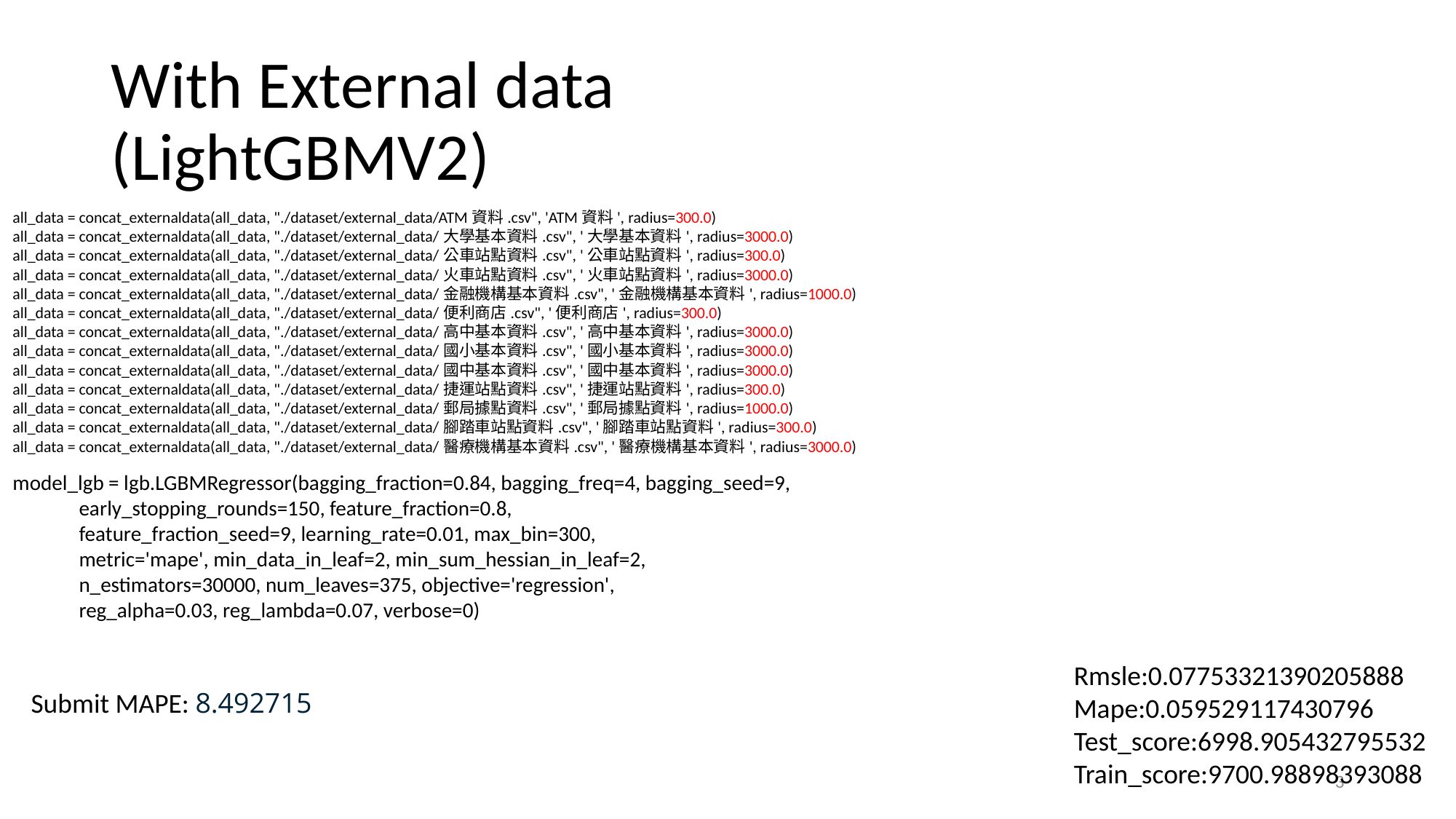

# With External data (LightGBMV2)
all_data = concat_externaldata(all_data, "./dataset/external_data/ATM資料.csv", 'ATM資料', radius=300.0)
all_data = concat_externaldata(all_data, "./dataset/external_data/大學基本資料.csv", '大學基本資料', radius=3000.0)
all_data = concat_externaldata(all_data, "./dataset/external_data/公車站點資料.csv", '公車站點資料', radius=300.0)
all_data = concat_externaldata(all_data, "./dataset/external_data/火車站點資料.csv", '火車站點資料', radius=3000.0)
all_data = concat_externaldata(all_data, "./dataset/external_data/金融機構基本資料.csv", '金融機構基本資料', radius=1000.0)
all_data = concat_externaldata(all_data, "./dataset/external_data/便利商店.csv", '便利商店', radius=300.0)
all_data = concat_externaldata(all_data, "./dataset/external_data/高中基本資料.csv", '高中基本資料', radius=3000.0)
all_data = concat_externaldata(all_data, "./dataset/external_data/國小基本資料.csv", '國小基本資料', radius=3000.0)
all_data = concat_externaldata(all_data, "./dataset/external_data/國中基本資料.csv", '國中基本資料', radius=3000.0)
all_data = concat_externaldata(all_data, "./dataset/external_data/捷運站點資料.csv", '捷運站點資料', radius=300.0)
all_data = concat_externaldata(all_data, "./dataset/external_data/郵局據點資料.csv", '郵局據點資料', radius=1000.0)
all_data = concat_externaldata(all_data, "./dataset/external_data/腳踏車站點資料.csv", '腳踏車站點資料', radius=300.0)
all_data = concat_externaldata(all_data, "./dataset/external_data/醫療機構基本資料.csv", '醫療機構基本資料', radius=3000.0)
model_lgb = lgb.LGBMRegressor(bagging_fraction=0.84, bagging_freq=4, bagging_seed=9,
              early_stopping_rounds=150, feature_fraction=0.8,
              feature_fraction_seed=9, learning_rate=0.01, max_bin=300,
              metric='mape', min_data_in_leaf=2, min_sum_hessian_in_leaf=2,
              n_estimators=30000, num_leaves=375, objective='regression',
              reg_alpha=0.03, reg_lambda=0.07, verbose=0)
Rmsle:0.07753321390205888
Mape:0.059529117430796
Test_score:6998.905432795532
Train_score:9700.98898393088
Submit MAPE: 8.492715
3